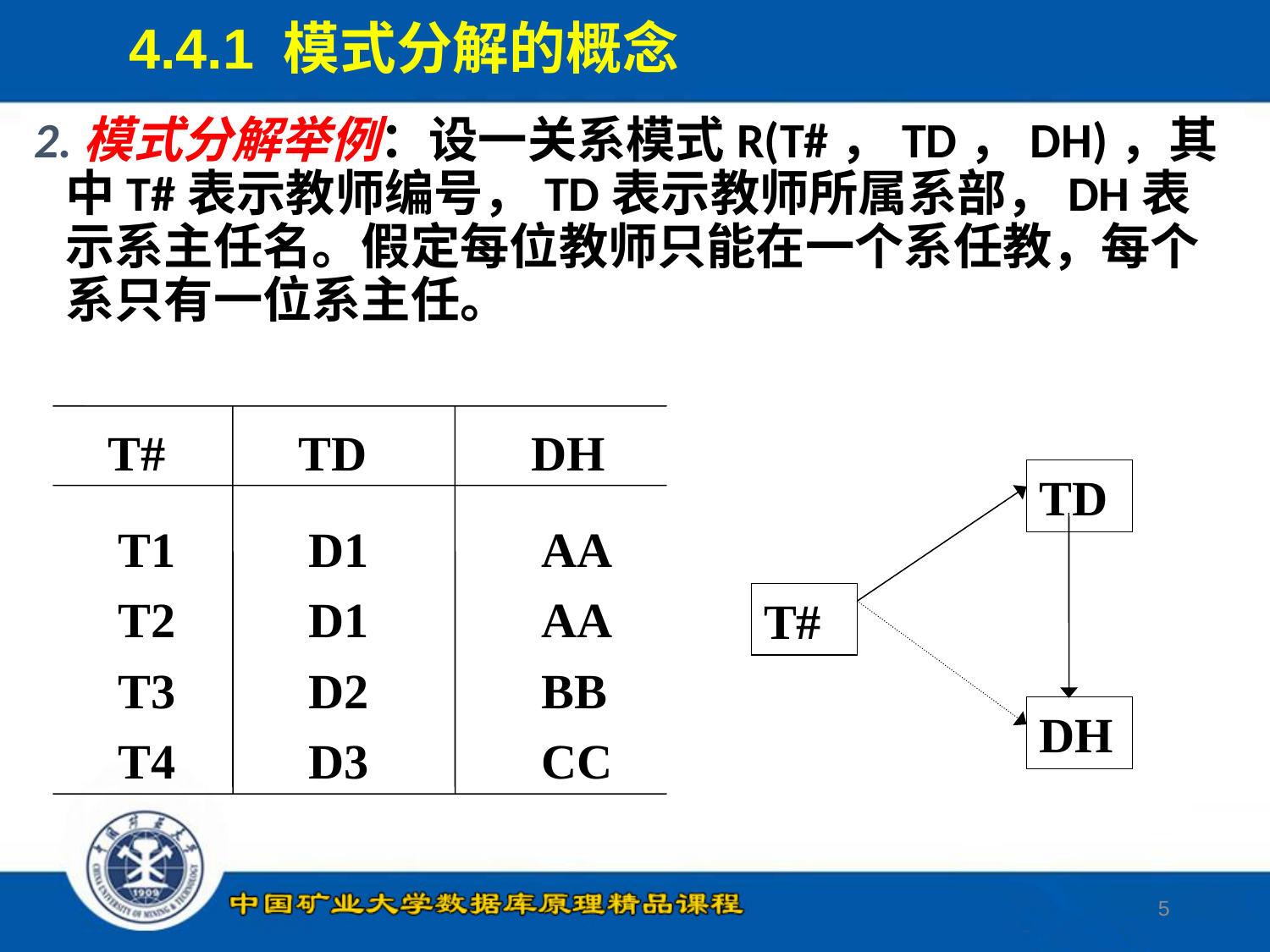

4.4.1 模式分解的概念
2.模式分解举例：设一关系模式R(T#，TD，DH)，其中T#表示教师编号，TD表示教师所属系部，DH表示系主任名。假定每位教师只能在一个系任教，每个系只有一位系主任。

T#
TD
DH

T1
D1
AA
T2
D1
AA
T3
D2
BB
T4
D3
CC

TD

T#

DH
5